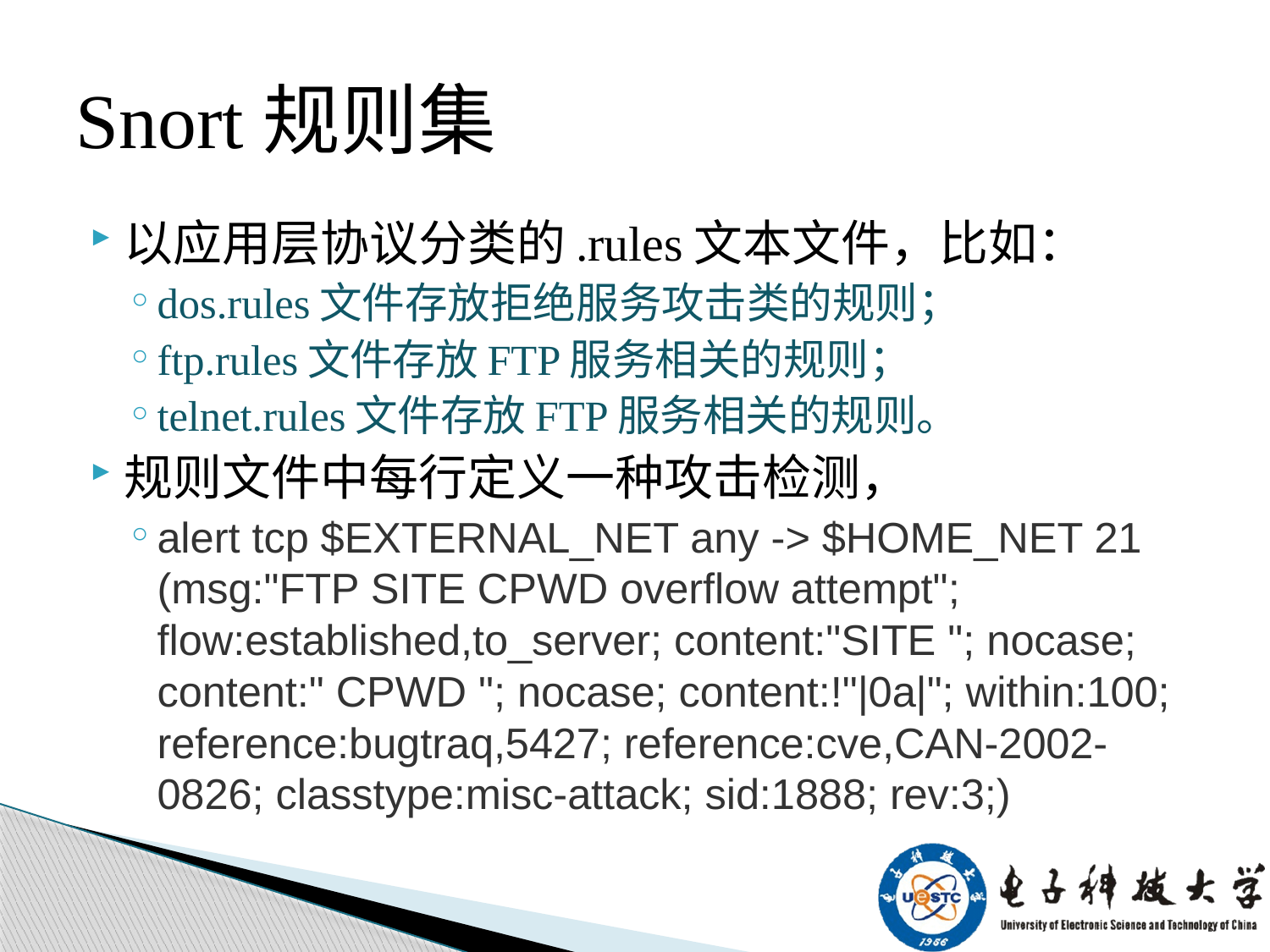

# Snort规则集
以应用层协议分类的.rules文本文件，比如：
dos.rules文件存放拒绝服务攻击类的规则；
ftp.rules文件存放FTP服务相关的规则；
telnet.rules文件存放FTP服务相关的规则。
规则文件中每行定义一种攻击检测，
alert tcp $EXTERNAL_NET any -> $HOME_NET 21 (msg:"FTP SITE CPWD overflow attempt"; flow:established,to_server; content:"SITE "; nocase; content:" CPWD "; nocase; content:!"|0a|"; within:100; reference:bugtraq,5427; reference:cve,CAN-2002-0826; classtype:misc-attack; sid:1888; rev:3;)
42